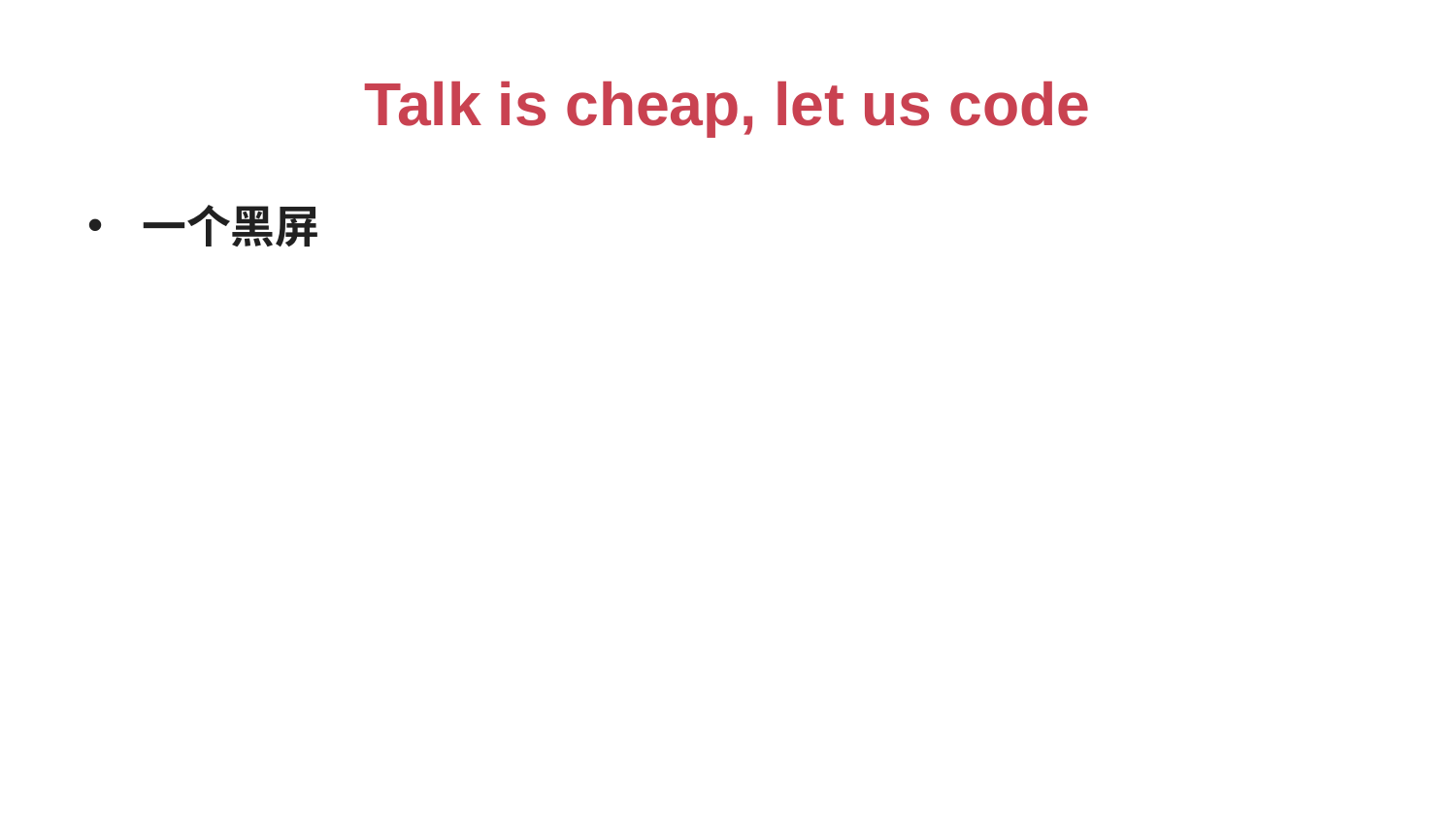

# Talk is cheap, let us code
一个黑屏